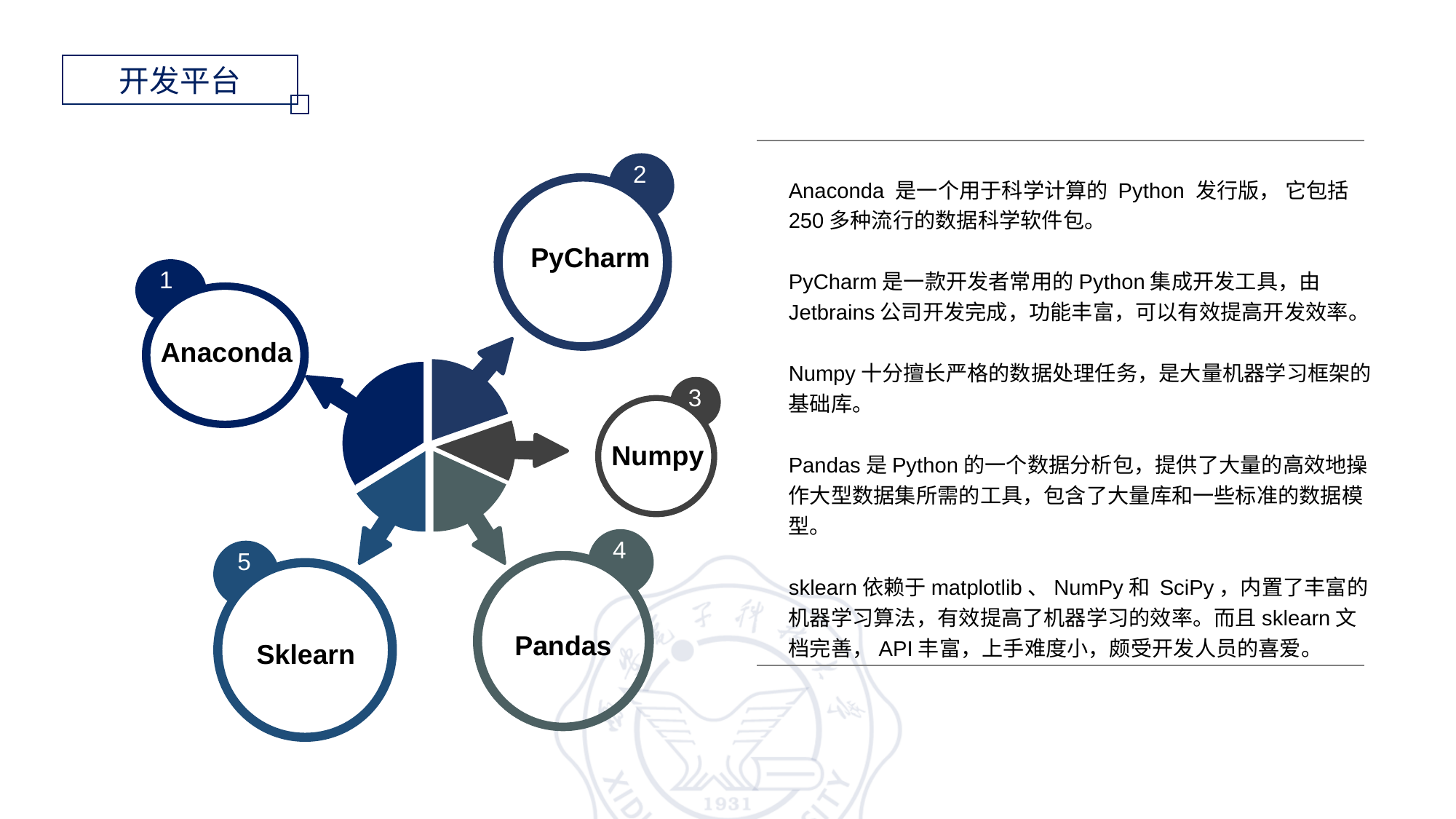

开发平台

  2
Anaconda 是一个用于科学计算的 Python 发行版， 它包括250多种流行的数据科学软件包。

PyCharm是一款开发者常用的Python集成开发工具，由Jetbrains公司开发完成，功能丰富，可以有效提高开发效率。

Numpy十分擅长严格的数据处理任务，是大量机器学习框架的基础库。

Pandas是Python的一个数据分析包，提供了大量的高效地操作大型数据集所需的工具，包含了大量库和一些标准的数据模型。

sklearn依赖于matplotlib、NumPy和 SciPy，内置了丰富的机器学习算法，有效提高了机器学习的效率。而且sklearn文档完善，API丰富，上手难度小，颇受开发人员的喜爱。

PyCharm
  1

Anaconda

 3

Numpy

  4
  5

Pandas
Sklearn